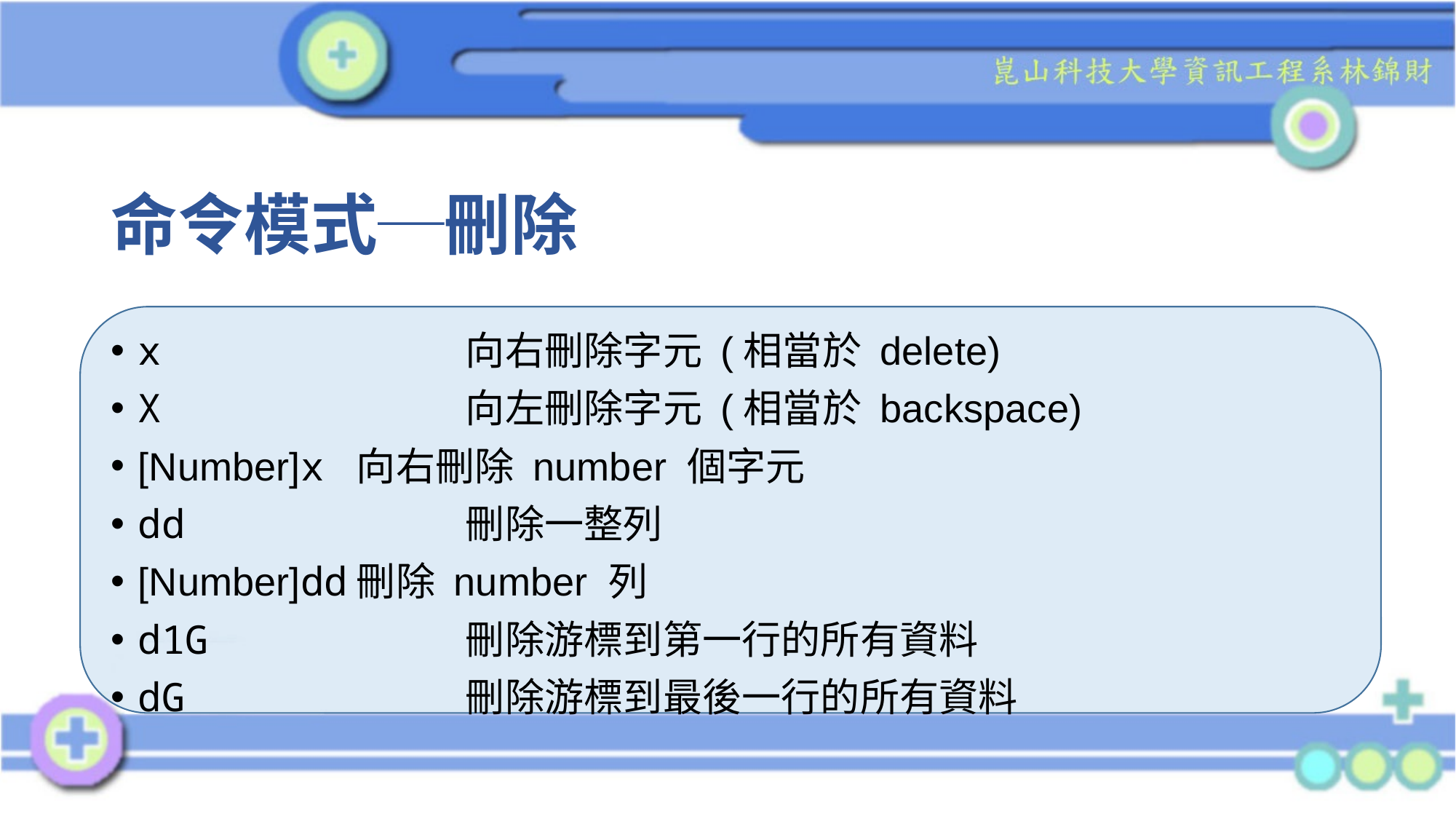

# 命令模式─刪除

x			向右刪除字元 (相當於 delete)
X			向左刪除字元 (相當於 backspace)
[Number]x	向右刪除 number 個字元
dd			刪除一整列
[Number]dd	刪除 number 列
d1G			刪除游標到第一行的所有資料
dG			刪除游標到最後一行的所有資料